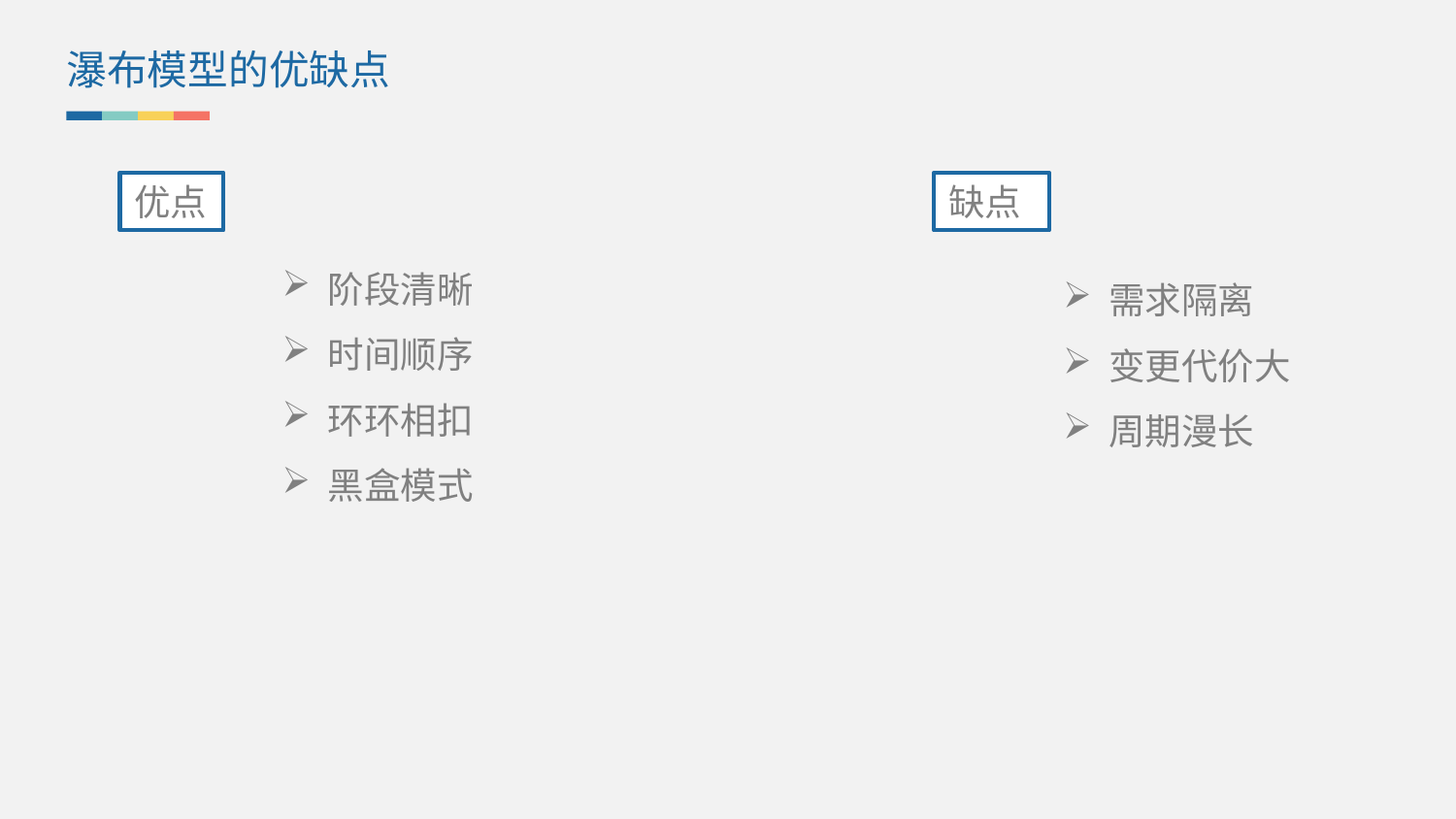

瀑布模型的优缺点

优点
缺点
阶段清晰
时间顺序
环环相扣
黑盒模式
需求隔离
变更代价大
周期漫长